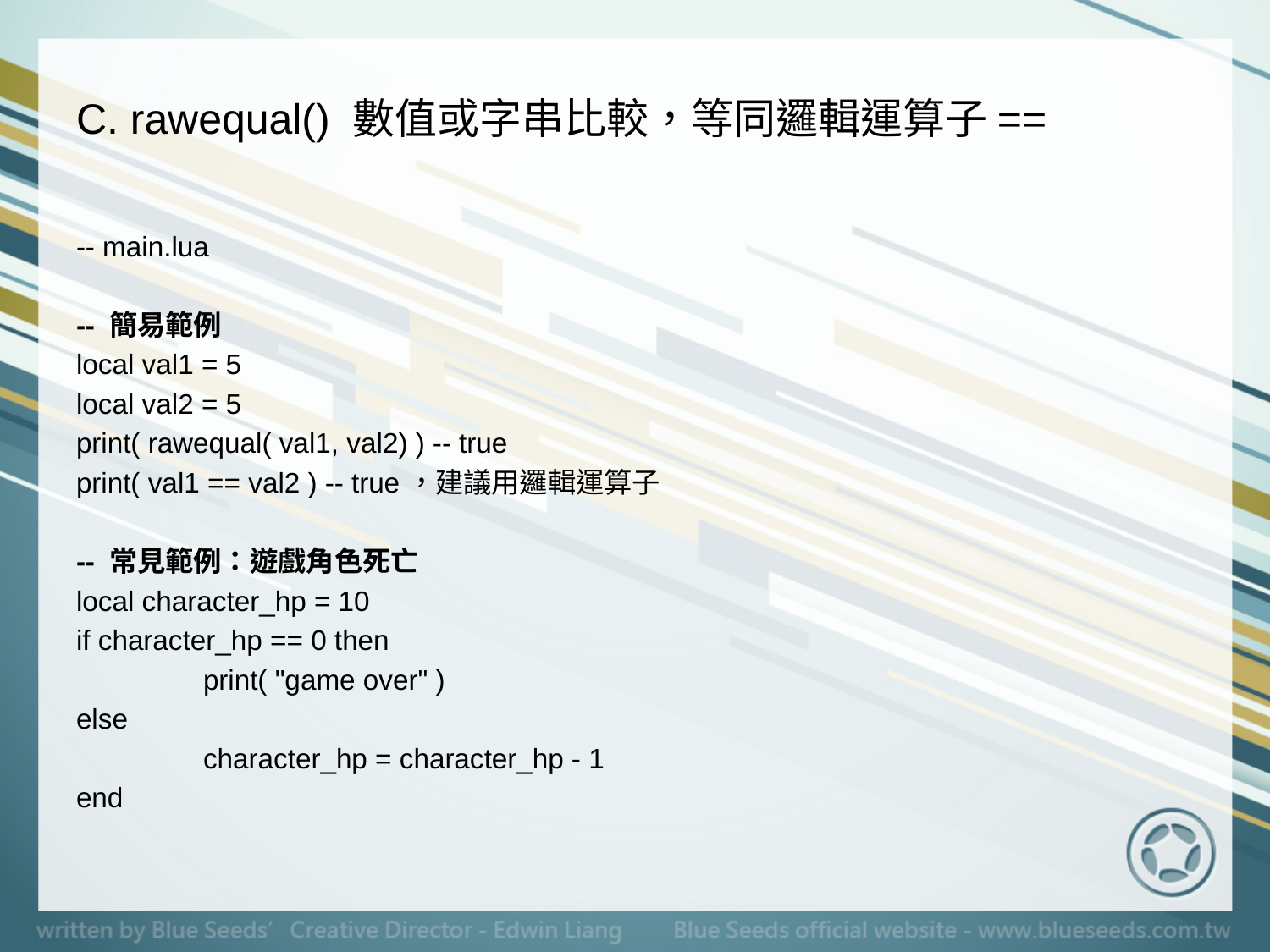

# C. rawequal() 數值或字串比較，等同邏輯運算子==
-- main.lua

-- 簡易範例
local val1 = 5
local val2 = 5
print( rawequal( val1, val2) ) -- true
print( val1 == val2 ) -- true，建議用邏輯運算子

-- 常見範例：遊戲角色死亡
local character_hp = 10
if character_hp == 0 then
	print( "game over" )
else
	character_hp = character_hp - 1
end